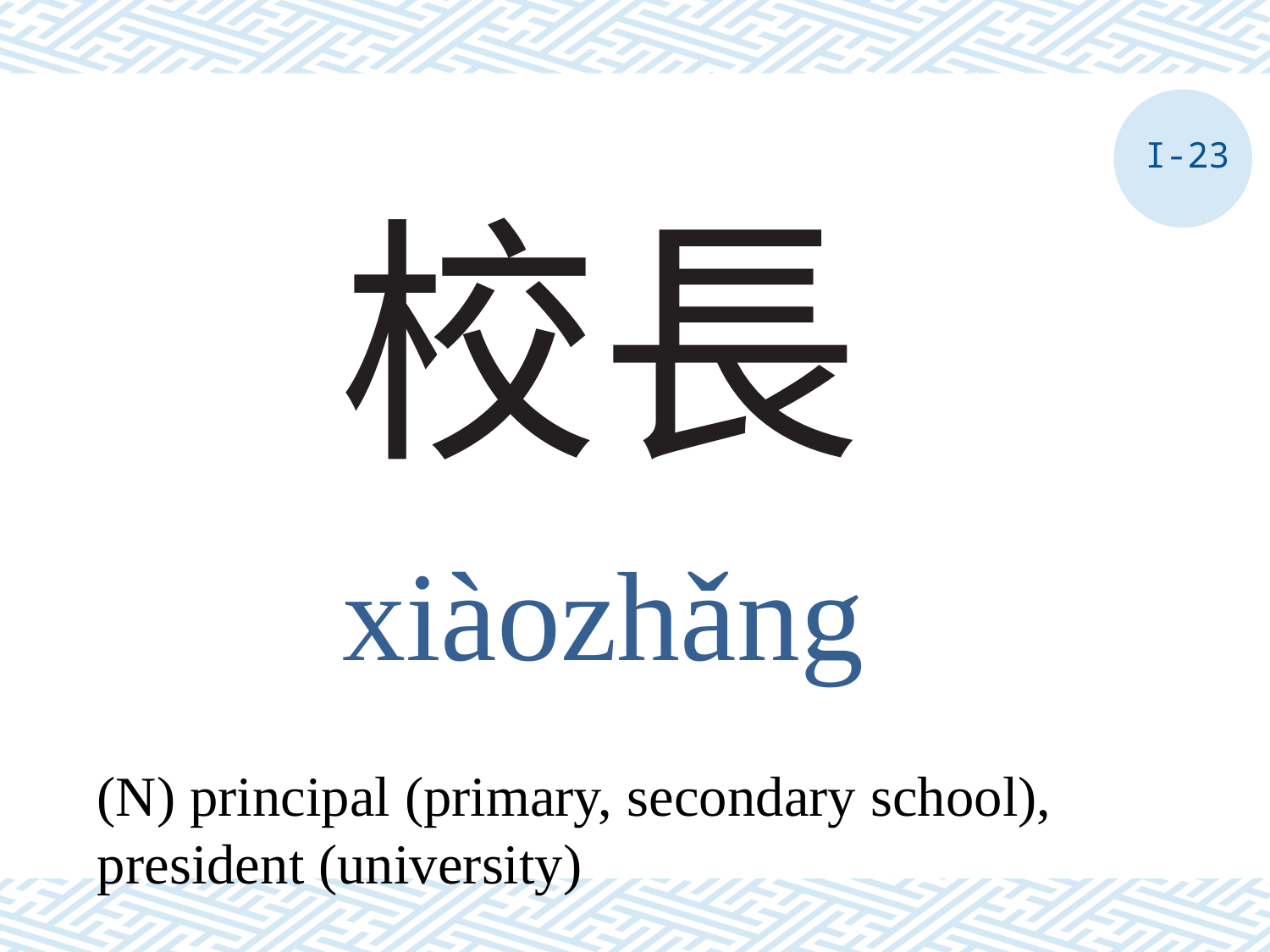

I-23

# 校長
xiàozhǎng
(N) principal (primary, secondary school), president (university)